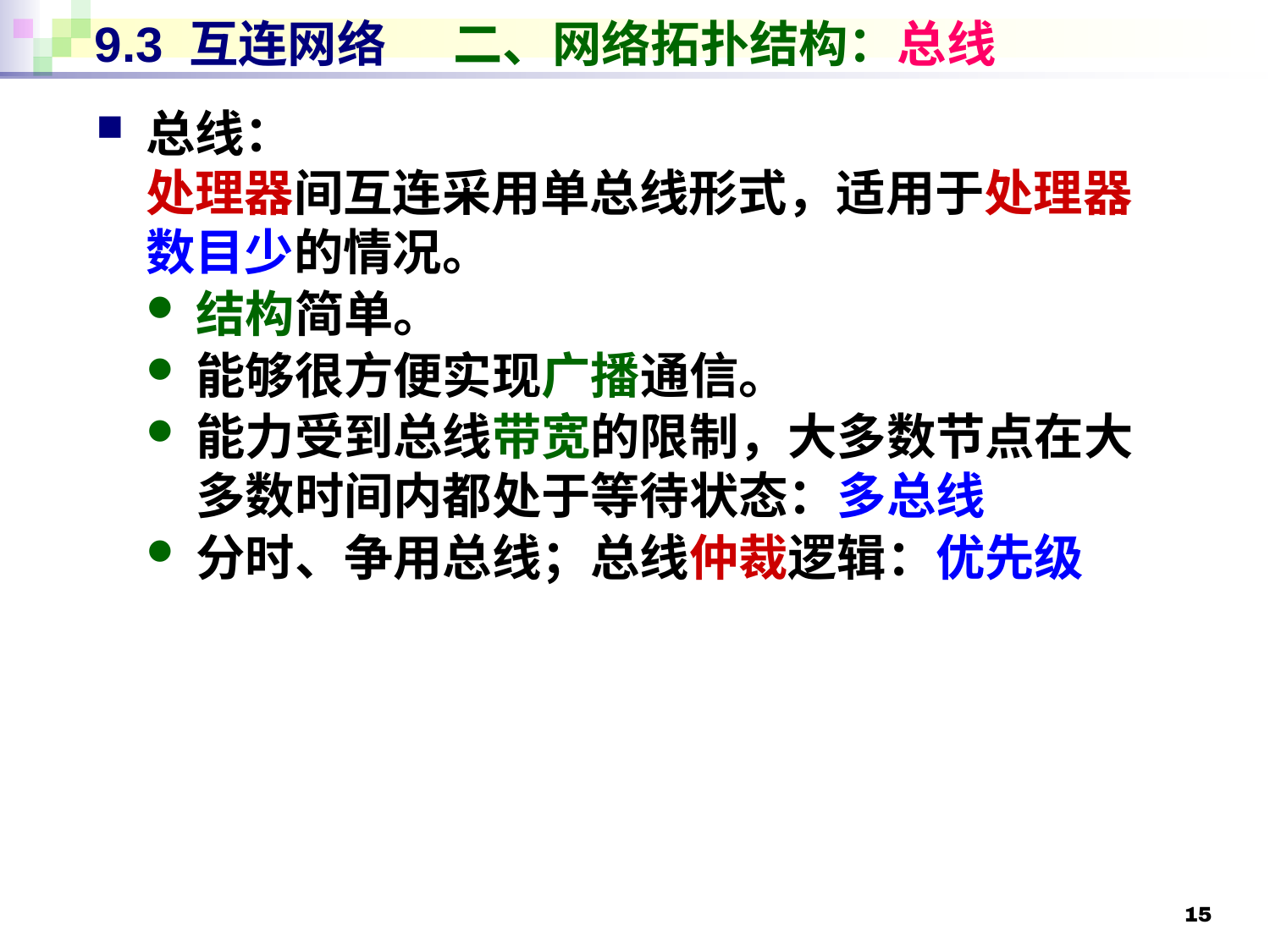

# 9.3 互连网络      二、网络拓扑结构：总线
总线：
处理器间互连采用单总线形式，适用于处理器数目少的情况。
结构简单。
能够很方便实现广播通信。
能力受到总线带宽的限制，大多数节点在大多数时间内都处于等待状态：多总线
分时、争用总线；总线仲裁逻辑：优先级
15